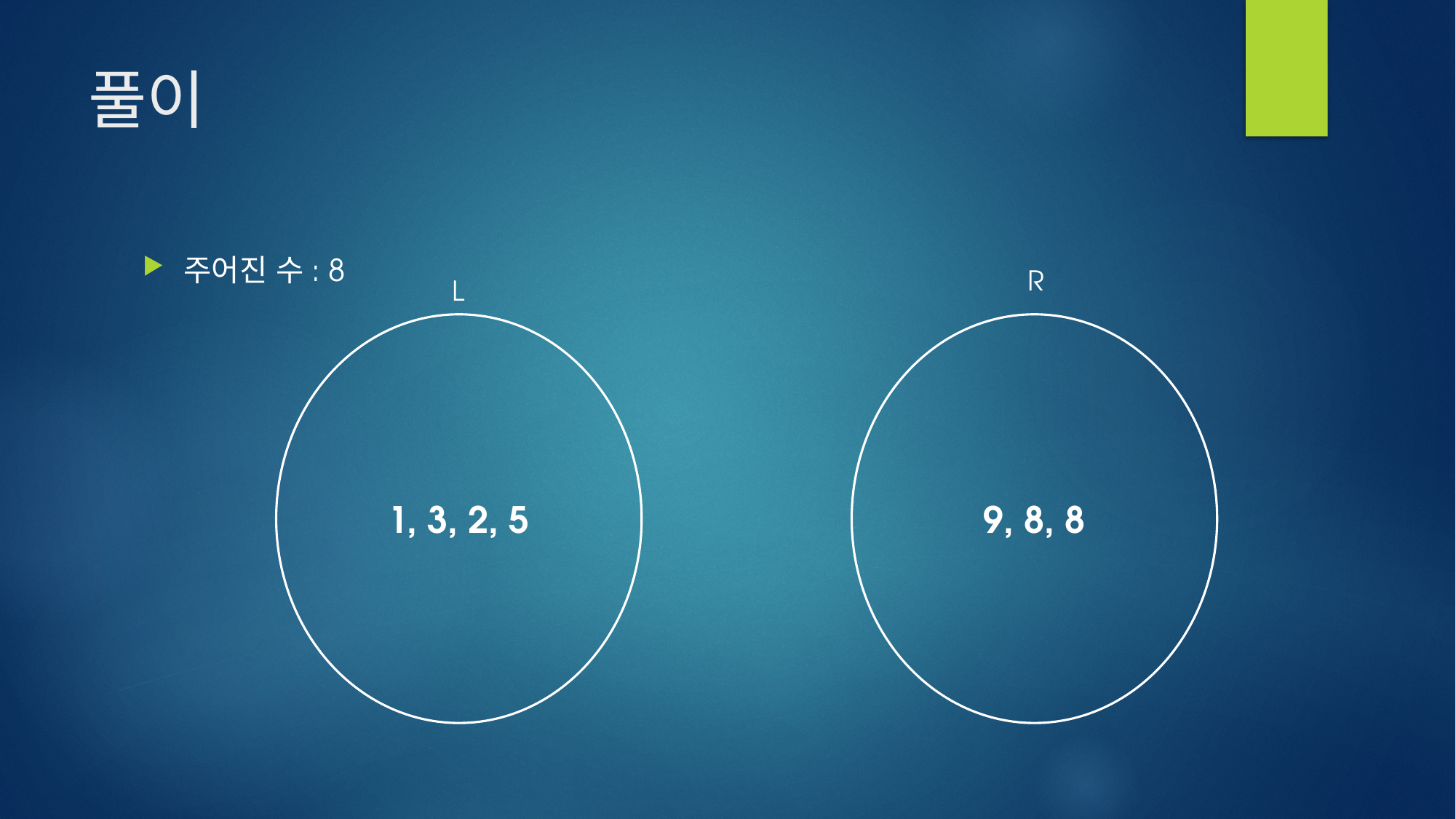

# 풀이
주어진 수: 8
R
L
1, 3, 2, 5
9, 8, 8